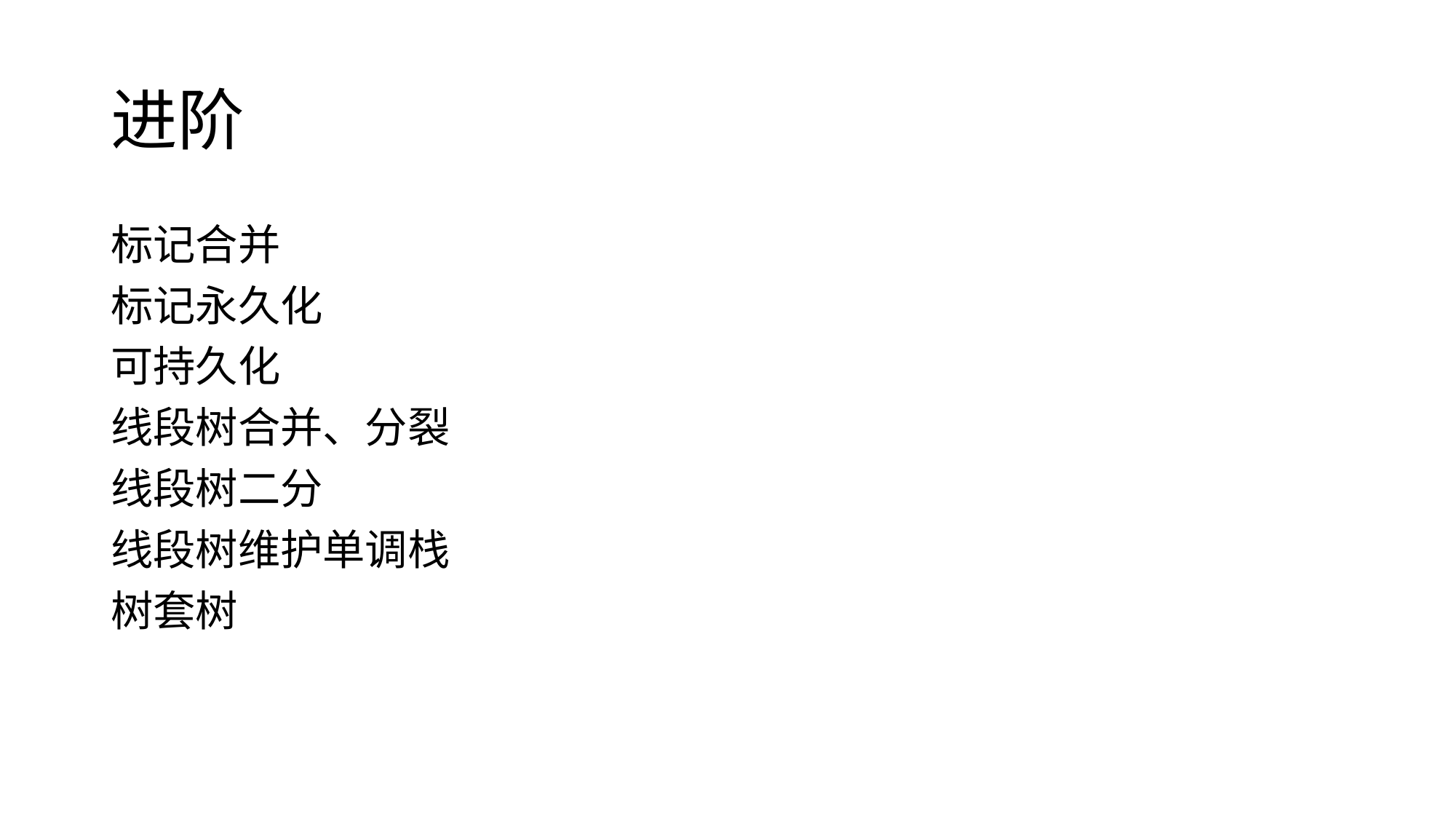

# 进阶
标记合并
标记永久化
可持久化
线段树合并、分裂
线段树二分
线段树维护单调栈
树套树